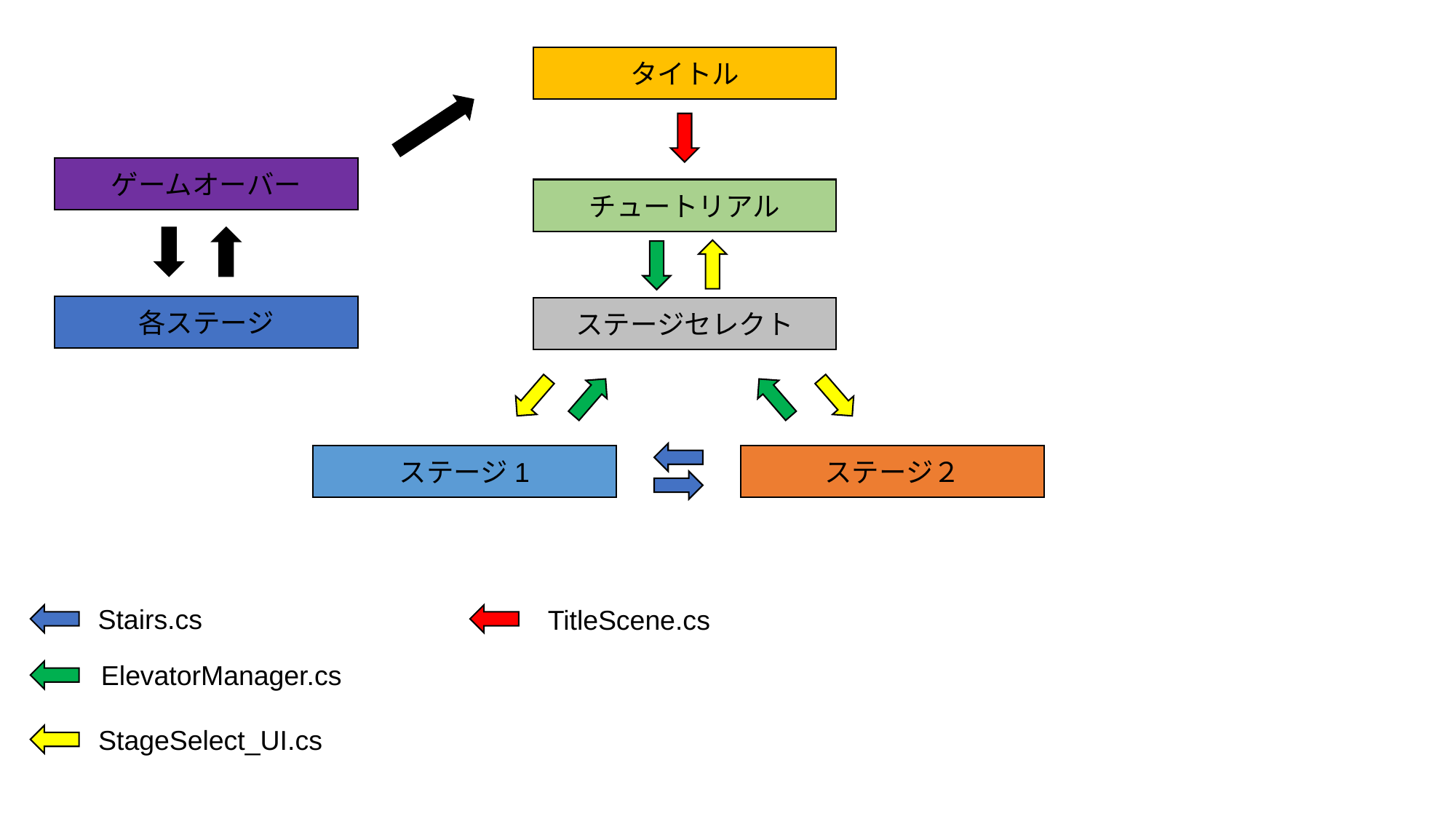

タイトル

ゲームオーバー
チュートリアル

各ステージ
ステージセレクト

ステージ1
ステージ２

Stairs.cs
TitleScene.cs

ElevatorManager.cs

StageSelect_UI.cs